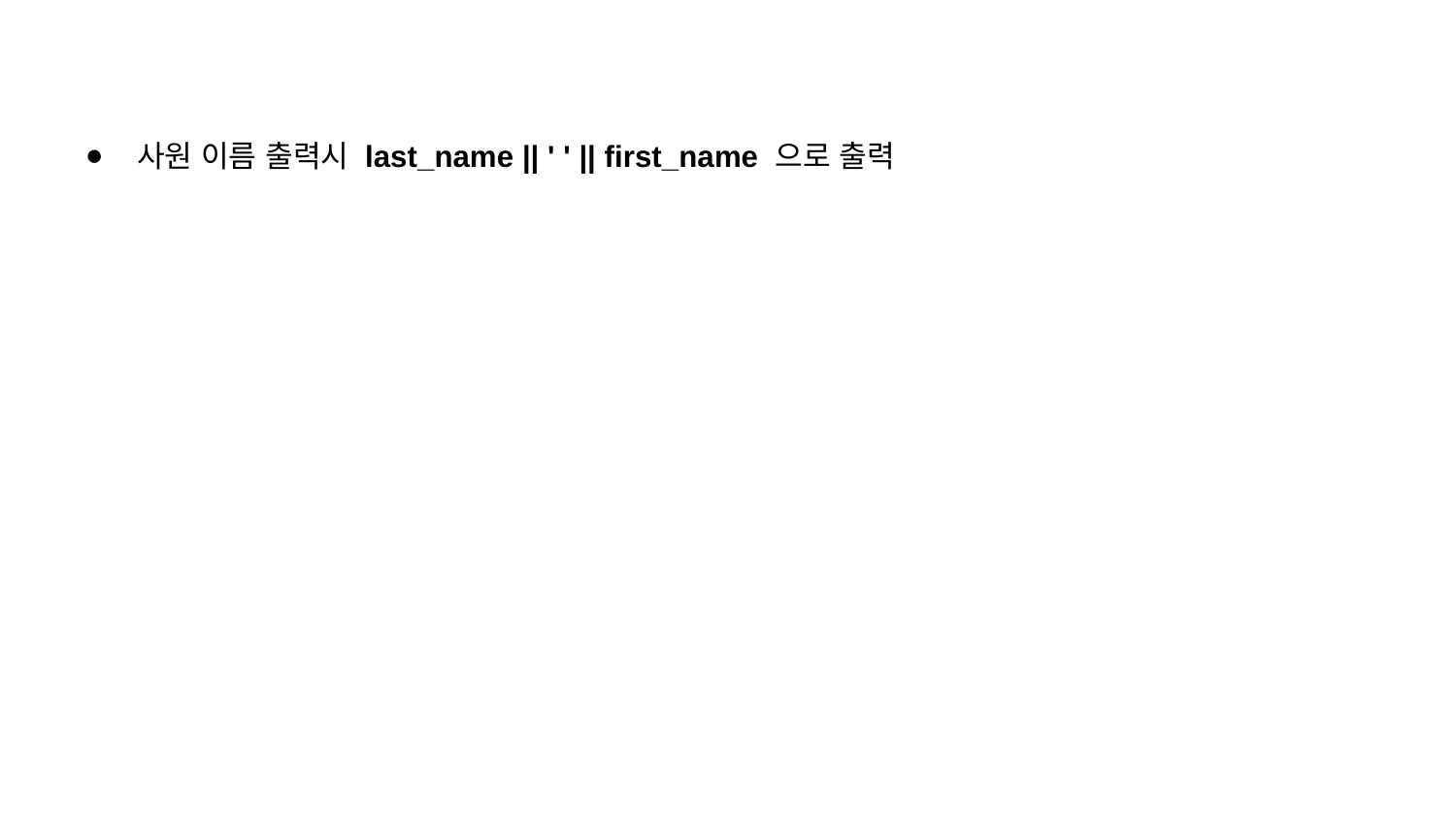

사원 이름 출력시 last_name || ' ' || first_name 으로 출력